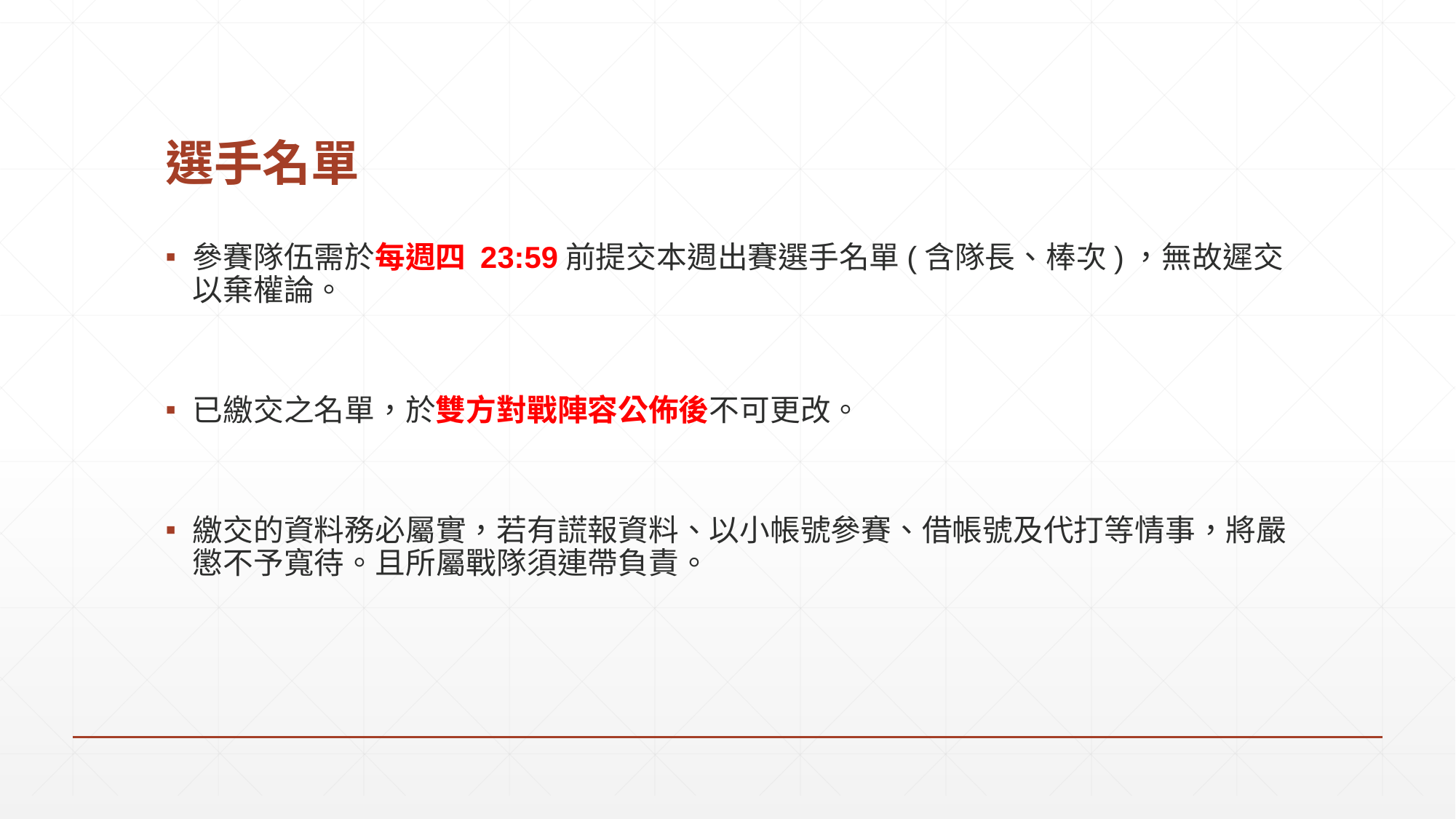

# 選手名單
參賽隊伍需於每週四 23:59前提交本週出賽選手名單(含隊長、棒次)，無故遲交以棄權論。

已繳交之名單，於雙方對戰陣容公佈後不可更改。

繳交的資料務必屬實，若有謊報資料、以小帳號參賽、借帳號及代打等情事，將嚴懲不予寬待。且所屬戰隊須連帶負責。